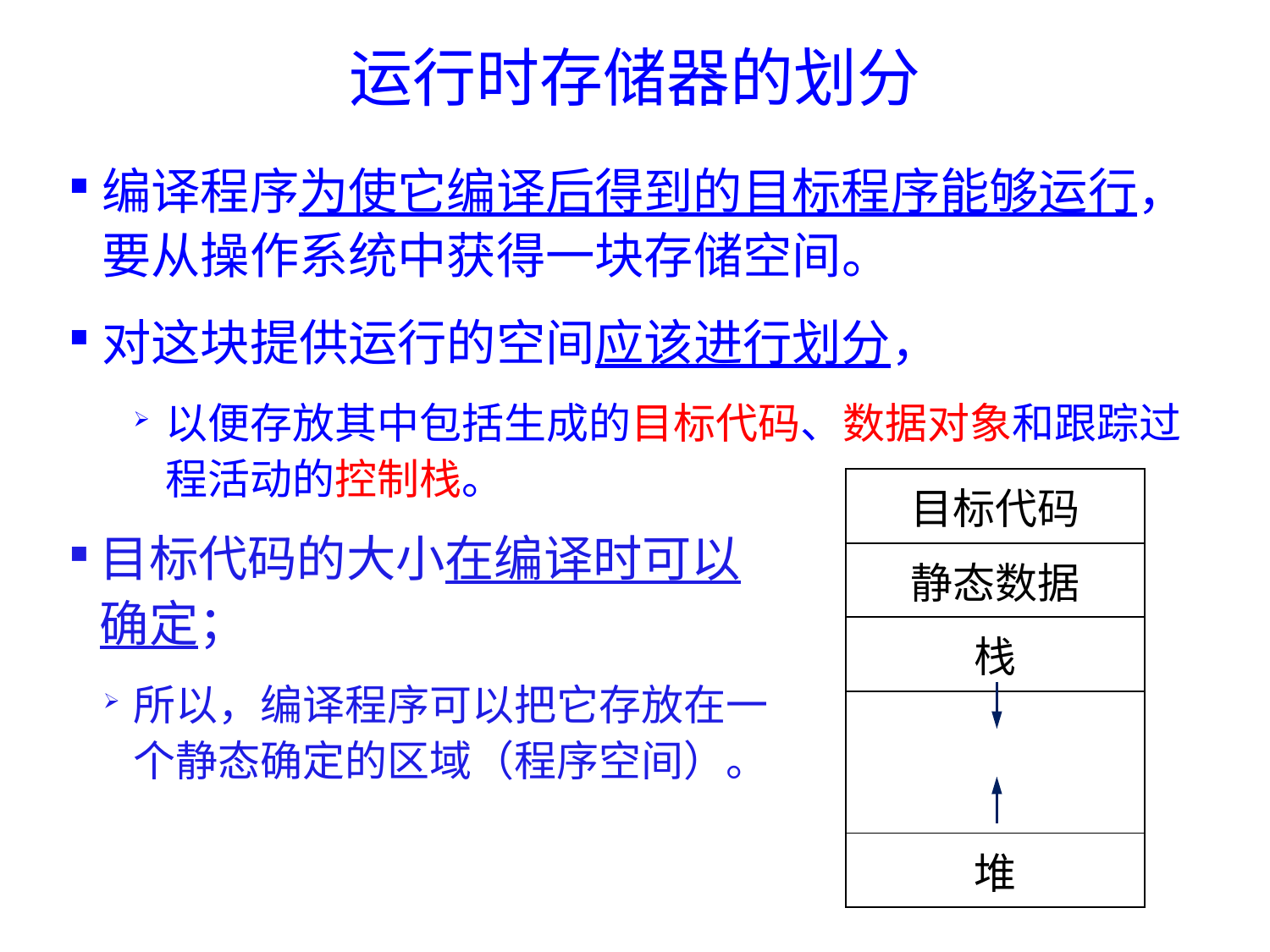

# 运行时存储器的划分
编译程序为使它编译后得到的目标程序能够运行，要从操作系统中获得一块存储空间。
对这块提供运行的空间应该进行划分，
以便存放其中包括生成的目标代码、数据对象和跟踪过程活动的控制栈。
| 目标代码 |
| --- |
| 静态数据 |
| 栈 |
|  |
| 堆 |
目标代码的大小在编译时可以确定；
所以，编译程序可以把它存放在一个静态确定的区域（程序空间）。